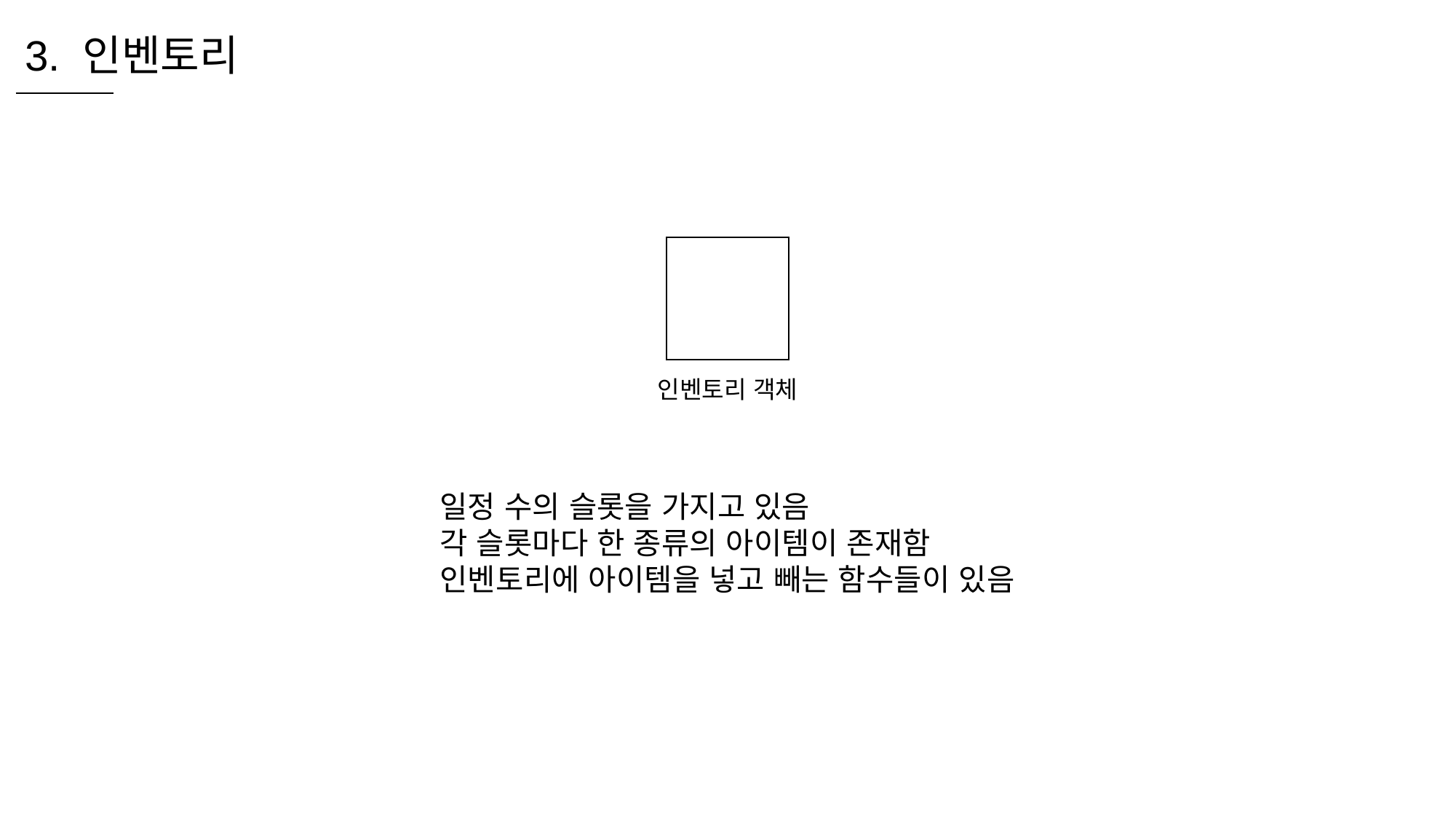

3. 인벤토리

인벤토리 객체
일정 수의 슬롯을 가지고 있음
각 슬롯마다 한 종류의 아이템이 존재함
인벤토리에 아이템을 넣고 빼는 함수들이 있음